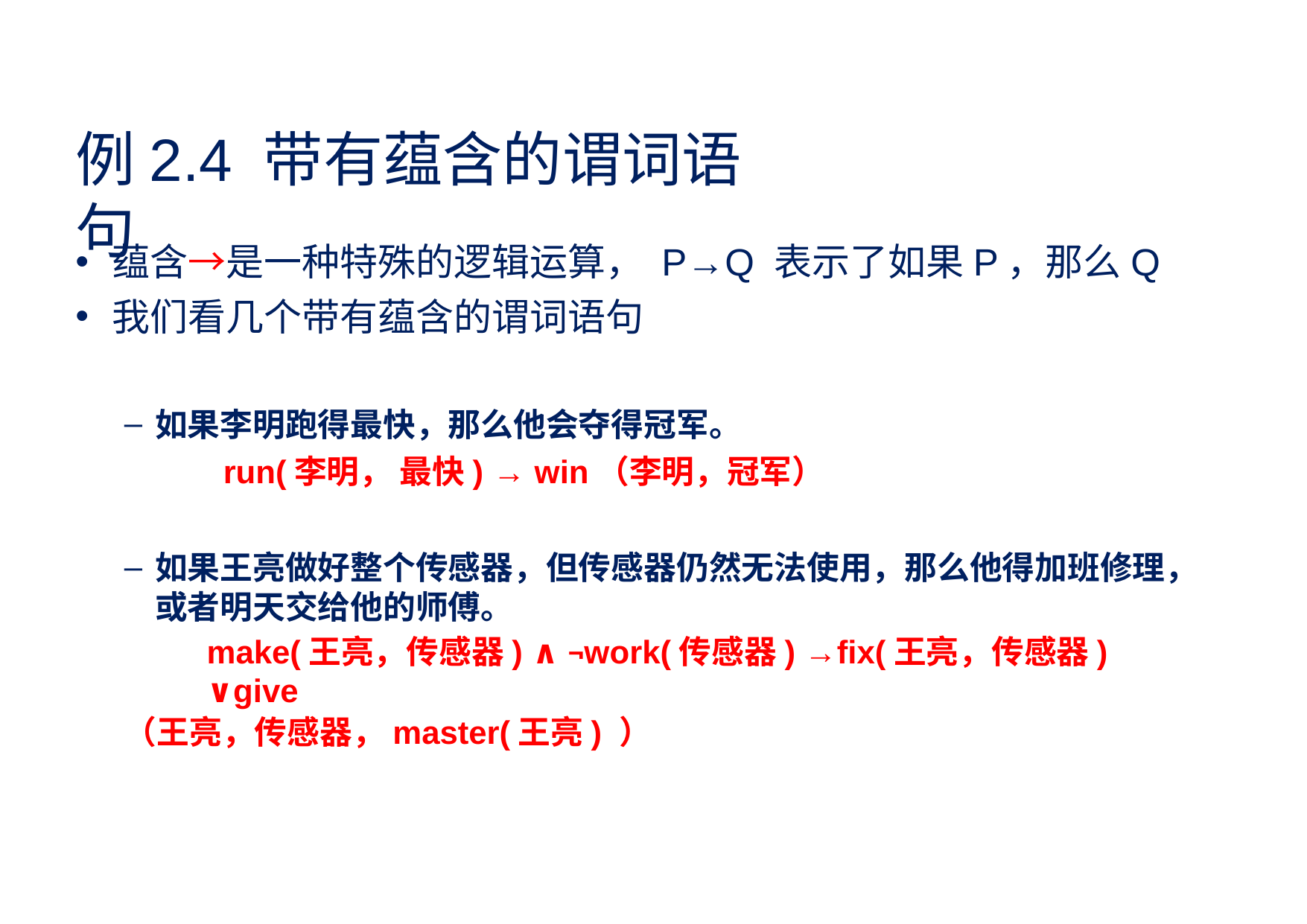

# 例2.4 带有蕴含的谓词语句
蕴含→是一种特殊的逻辑运算， P→Q 表示了如果P，那么Q
我们看几个带有蕴含的谓词语句

如果李明跑得最快，那么他会夺得冠军。
run(李明， 最快) → win（李明，冠军）

如果王亮做好整个传感器，但传感器仍然无法使用，那么他得加班修理，  或者明天交给他的师傅。
make(王亮，传感器) ∧ ¬work(传感器) →fix(王亮，传感器) ∨give
（王亮，传感器，master(王亮) ）
27